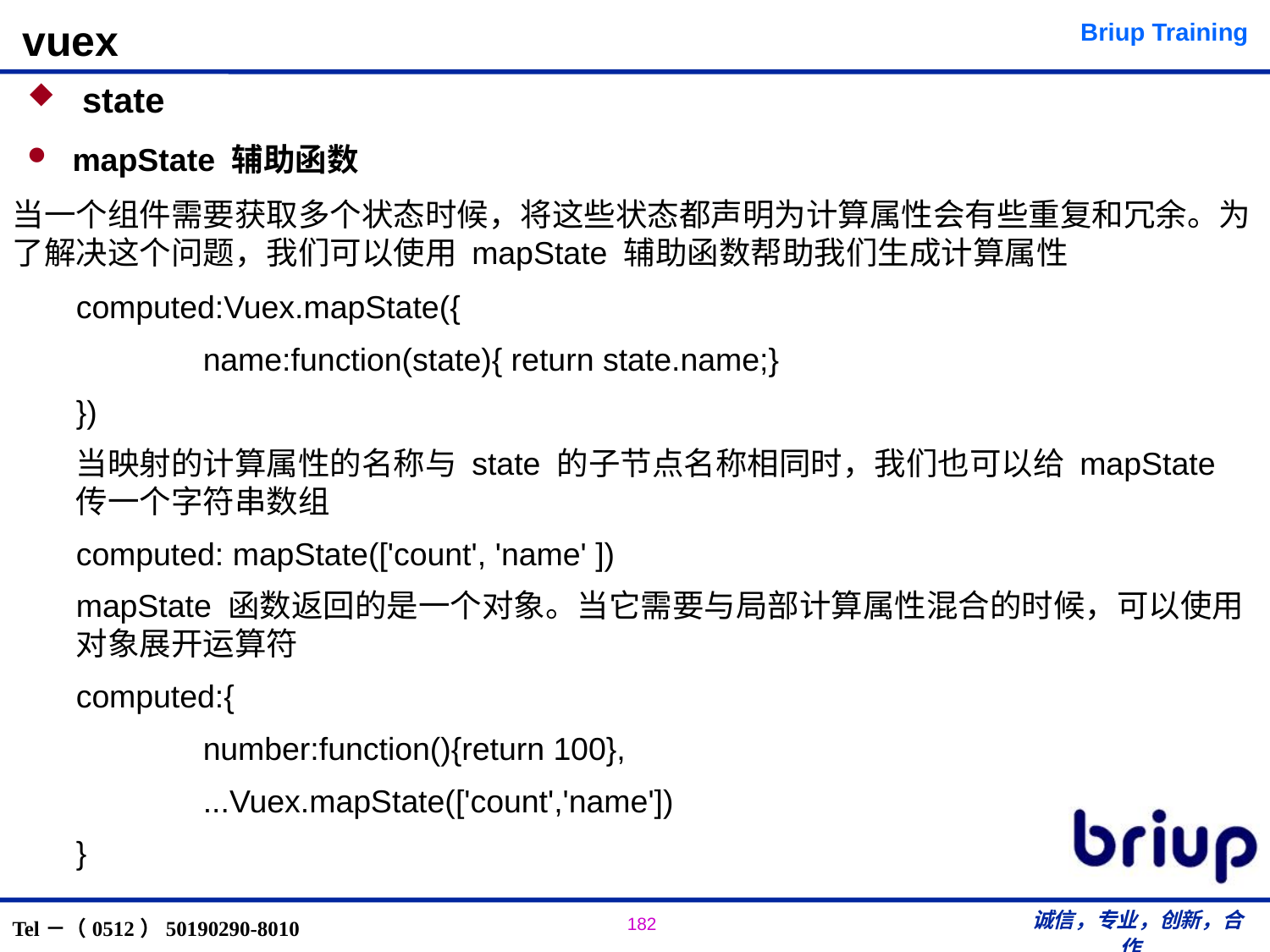

# vuex
 state
mapState 辅助函数
当一个组件需要获取多个状态时候，将这些状态都声明为计算属性会有些重复和冗余。为了解决这个问题，我们可以使用 mapState 辅助函数帮助我们生成计算属性
computed:Vuex.mapState({
	name:function(state){ return state.name;}
})
当映射的计算属性的名称与 state 的子节点名称相同时，我们也可以给 mapState 传一个字符串数组
computed: mapState(['count', 'name' ])
mapState 函数返回的是一个对象。当它需要与局部计算属性混合的时候，可以使用对象展开运算符
computed:{
	number:function(){return 100},
	...Vuex.mapState(['count','name'])
}